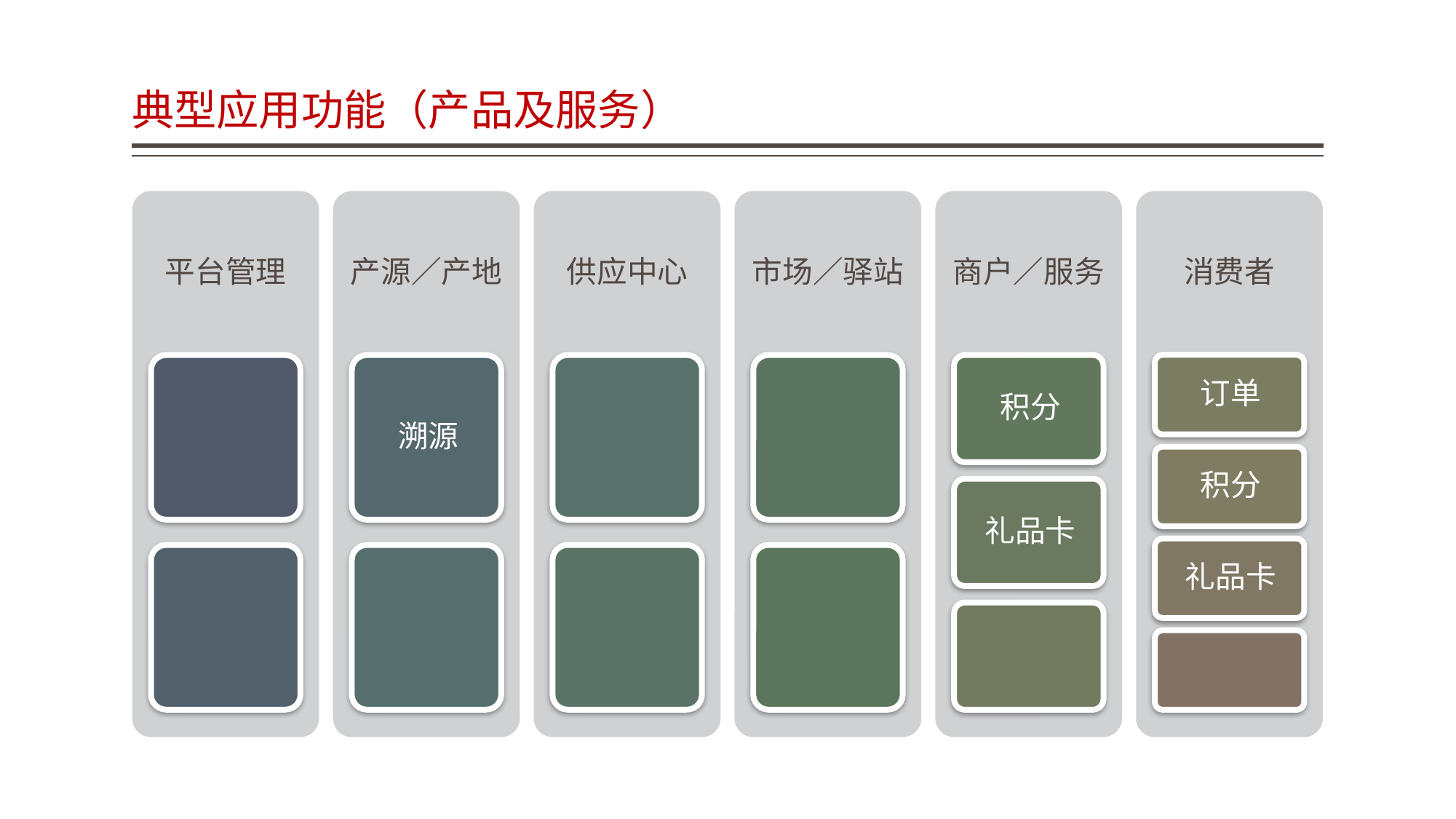

# 典型应用功能（产品及服务）
平台管理

产源／产地
溯源

供应中心

市场／驿站

商户／服务
积分
礼品卡

消费者
订单
积分
礼品卡